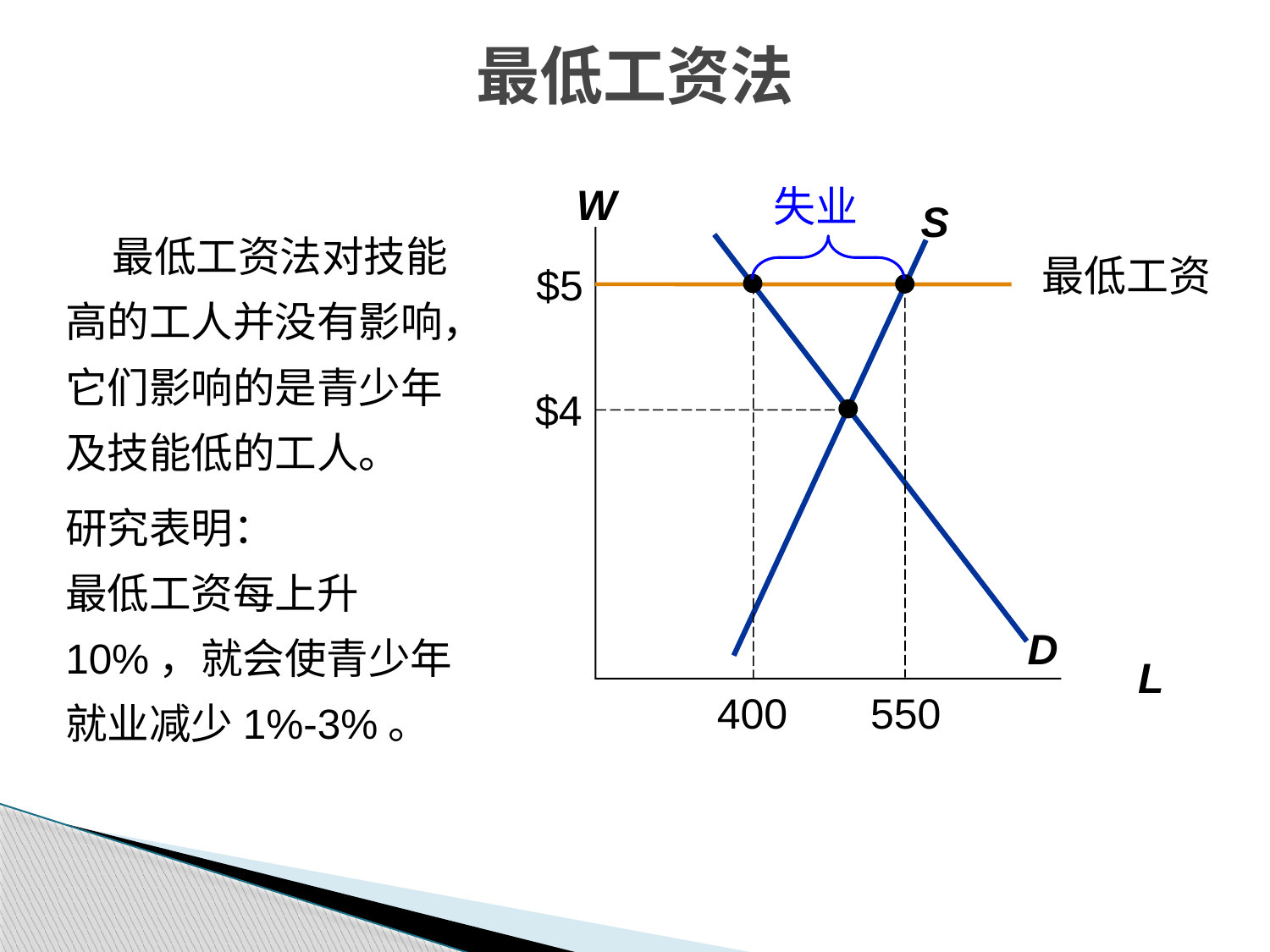

最低工资法
W

L
失业

S

    最低工资法对技能高的工人并没有影响，它们影响的是青少年及技能低的工人。
研究表明：
最低工资每上升10%，就会使青少年就业减少1%-3%。

D
最低工资
$5

400

550
$4